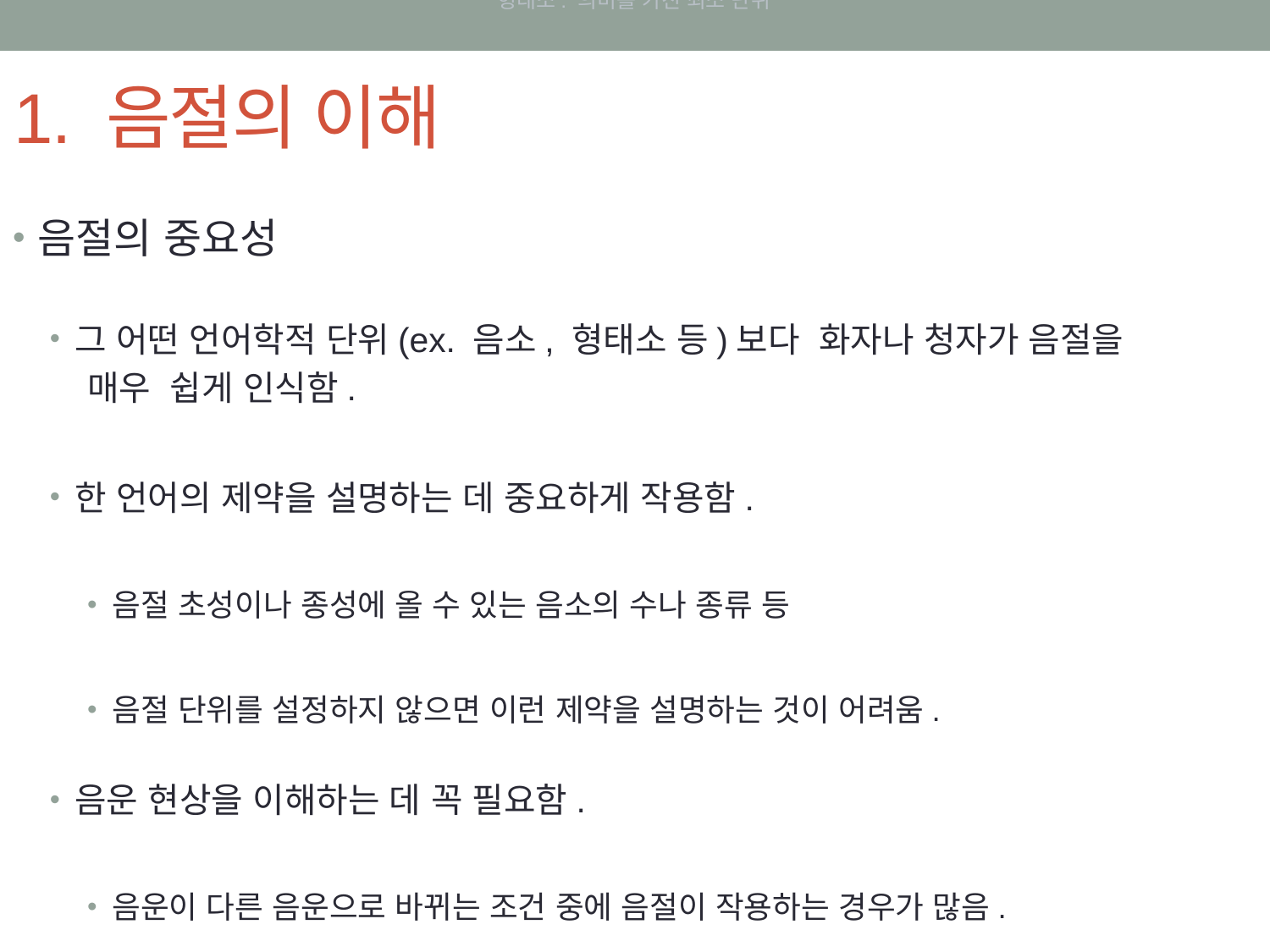

형태소: 의미를 가진 최소 단위
# 1. 음절의 이해
음절의 중요성

그 어떤 언어학적 단위(ex. 음소, 형태소 등)보다  화자나 청자가 음절을
   매우  쉽게 인식함.

한 언어의 제약을 설명하는 데 중요하게 작용함.

음절 초성이나 종성에 올 수 있는 음소의 수나 종류 등

음절 단위를 설정하지 않으면 이런 제약을 설명하는 것이 어려움.

음운 현상을 이해하는 데 꼭 필요함.

음운이 다른 음운으로 바뀌는 조건 중에 음절이 작용하는 경우가 많음.